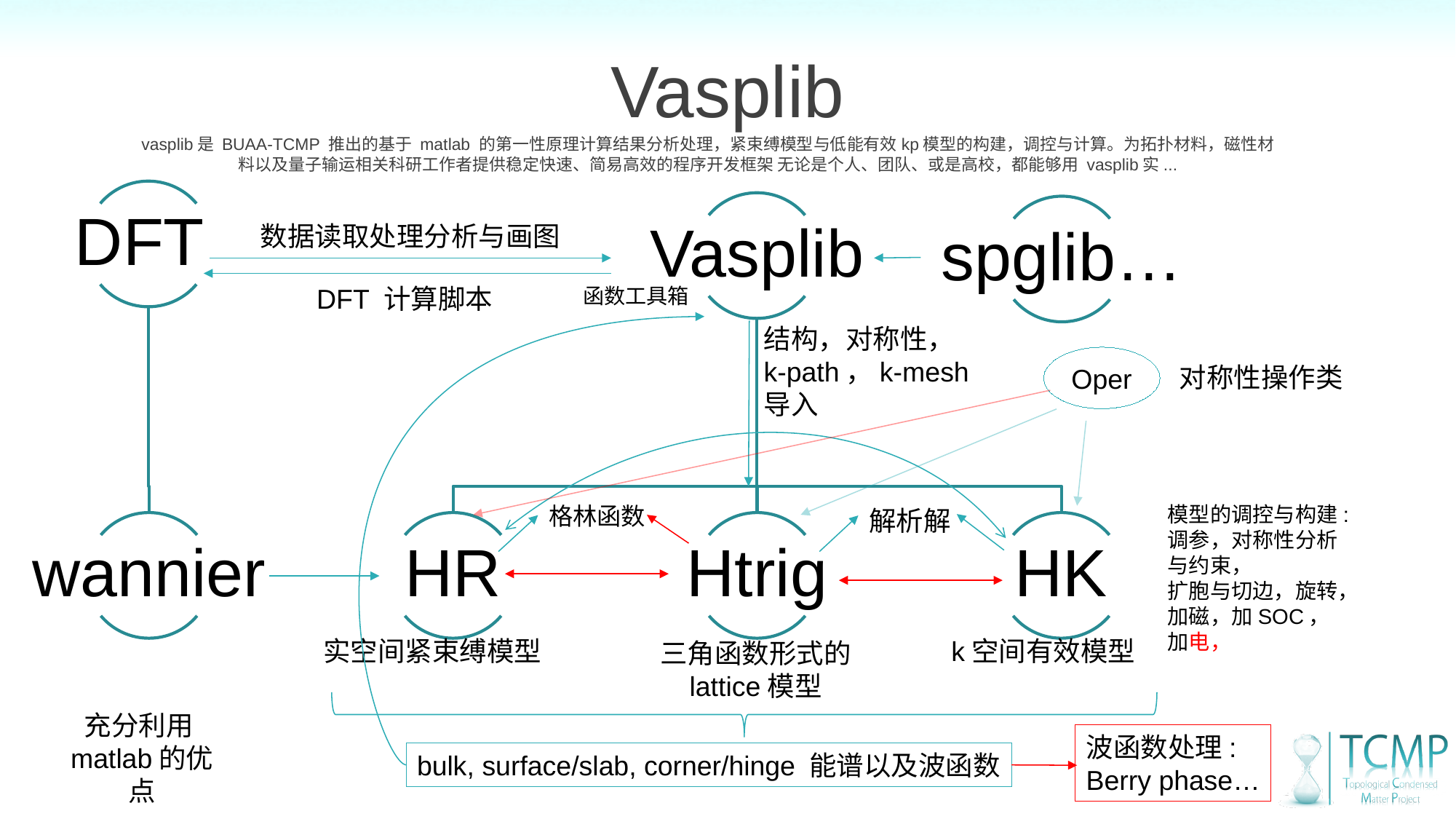

Vasplib
vasplib是 BUAA-TCMP 推出的基于 matlab 的第一性原理计算结果分析处理，紧束缚模型与低能有效kp模型的构建，调控与计算。为拓扑材料，磁性材料以及量子输运相关科研工作者提供稳定快速、简易高效的程序开发框架 无论是个人、团队、或是高校，都能够用 vasplib实...
DFT
wannier
spglib…
Vasplib
HR
Htrig
HK
数据读取处理分析与画图
DFT 计算脚本
函数工具箱

结构，对称性，
k-path，k-mesh
导入
Oper
对称性操作类

格林函数
模型的调控与构建:
调参，对称性分析与约束，
扩胞与切边，旋转，加磁，加SOC，
加电，
解析解
实空间紧束缚模型
k空间有效模型
三角函数形式的
lattice模型
充分利用matlab的优点
波函数处理:
Berry phase…
bulk, surface/slab, corner/hinge 能谱以及波函数